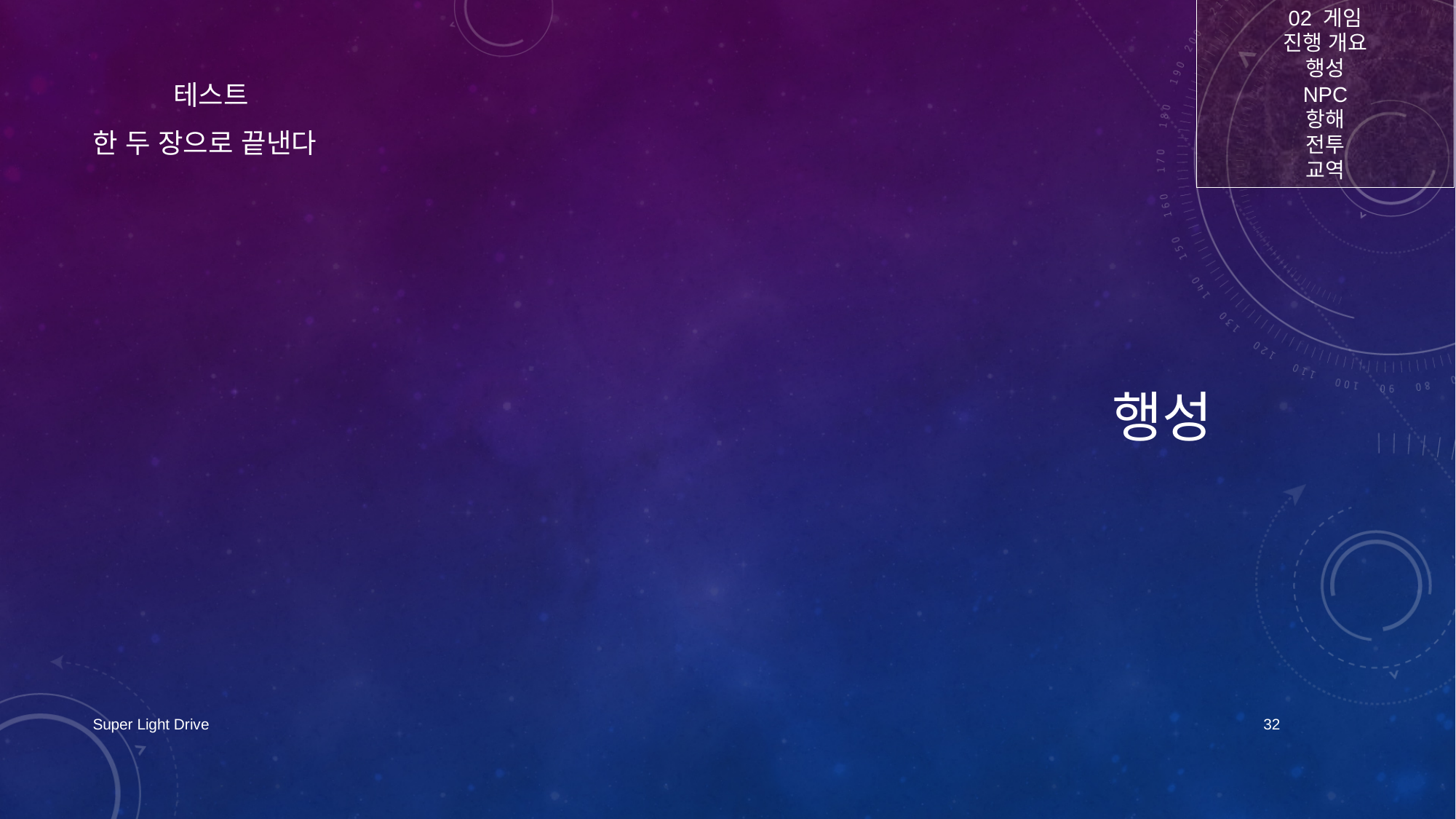

02 게임
진행 개요
행성
NPC
항해
전투
교역
# 행성
 테스트
한 두 장으로 끝낸다
Super Light Drive
32